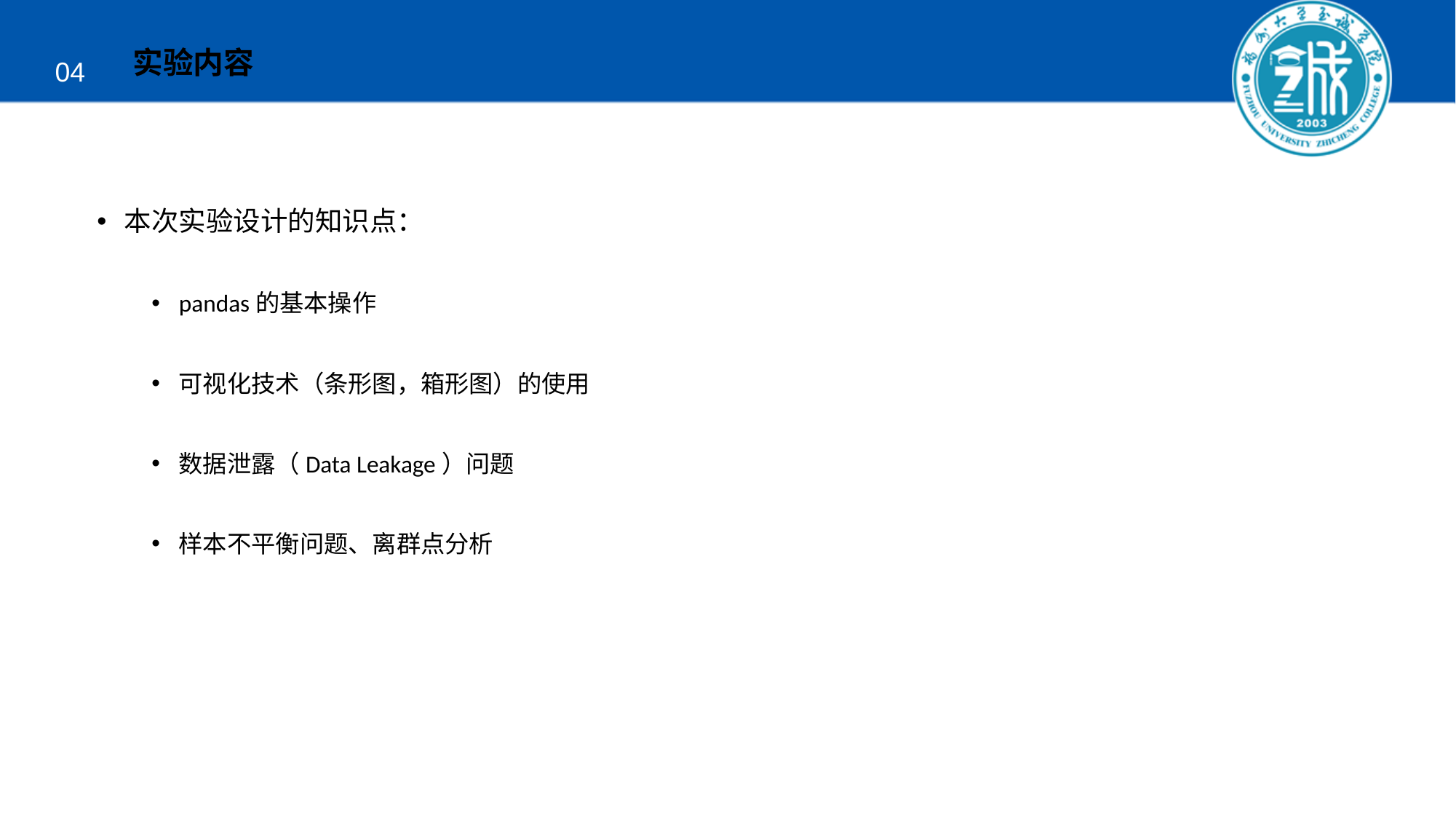

实验内容
04
本次实验设计的知识点：
pandas的基本操作
可视化技术（条形图，箱形图）的使用
数据泄露（Data Leakage）问题
样本不平衡问题、离群点分析